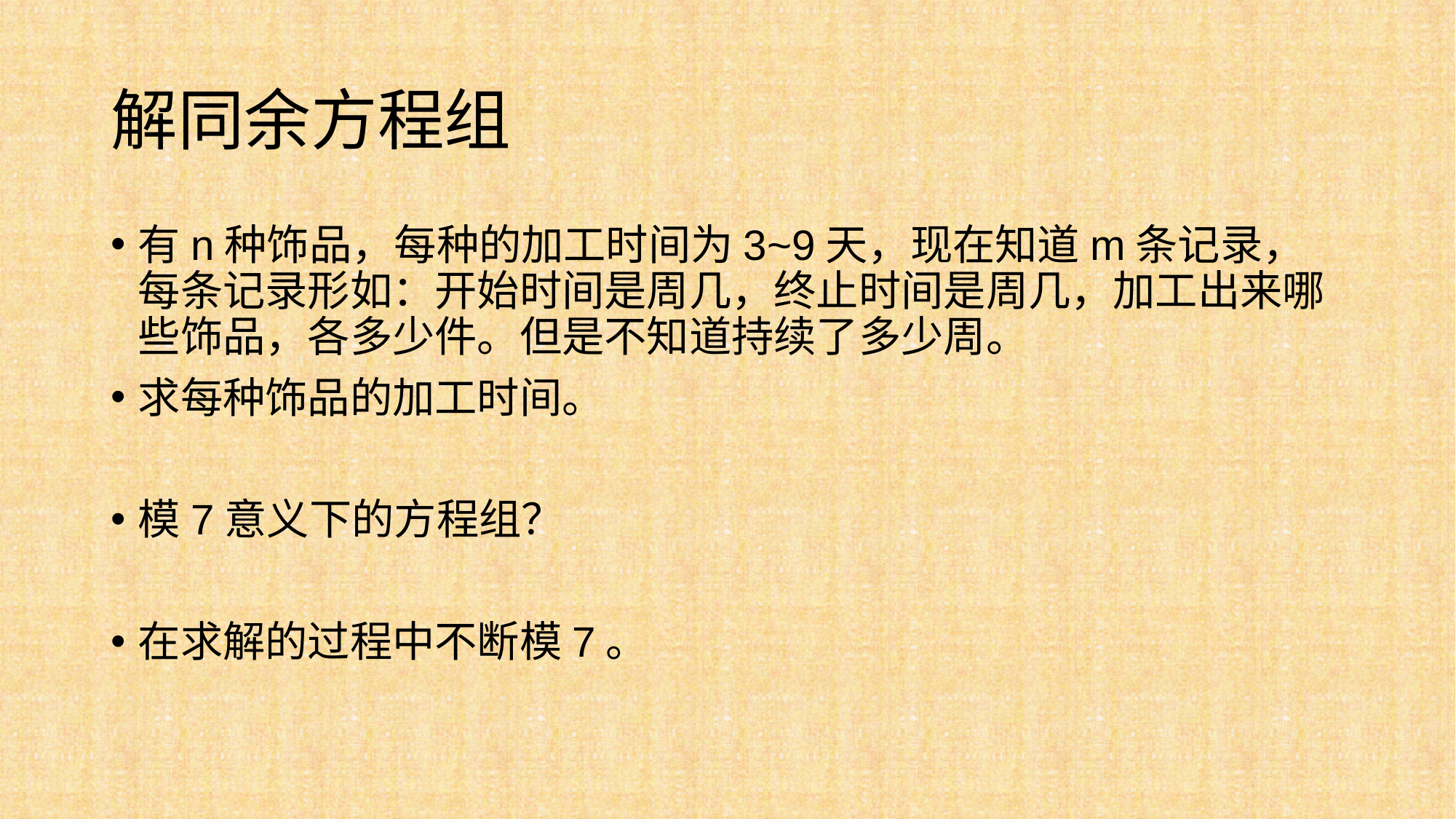

# 解同余方程组
有n种饰品，每种的加工时间为3~9天，现在知道m条记录，每条记录形如：开始时间是周几，终止时间是周几，加工出来哪些饰品，各多少件。但是不知道持续了多少周。
求每种饰品的加工时间。

模7意义下的方程组？

在求解的过程中不断模7。